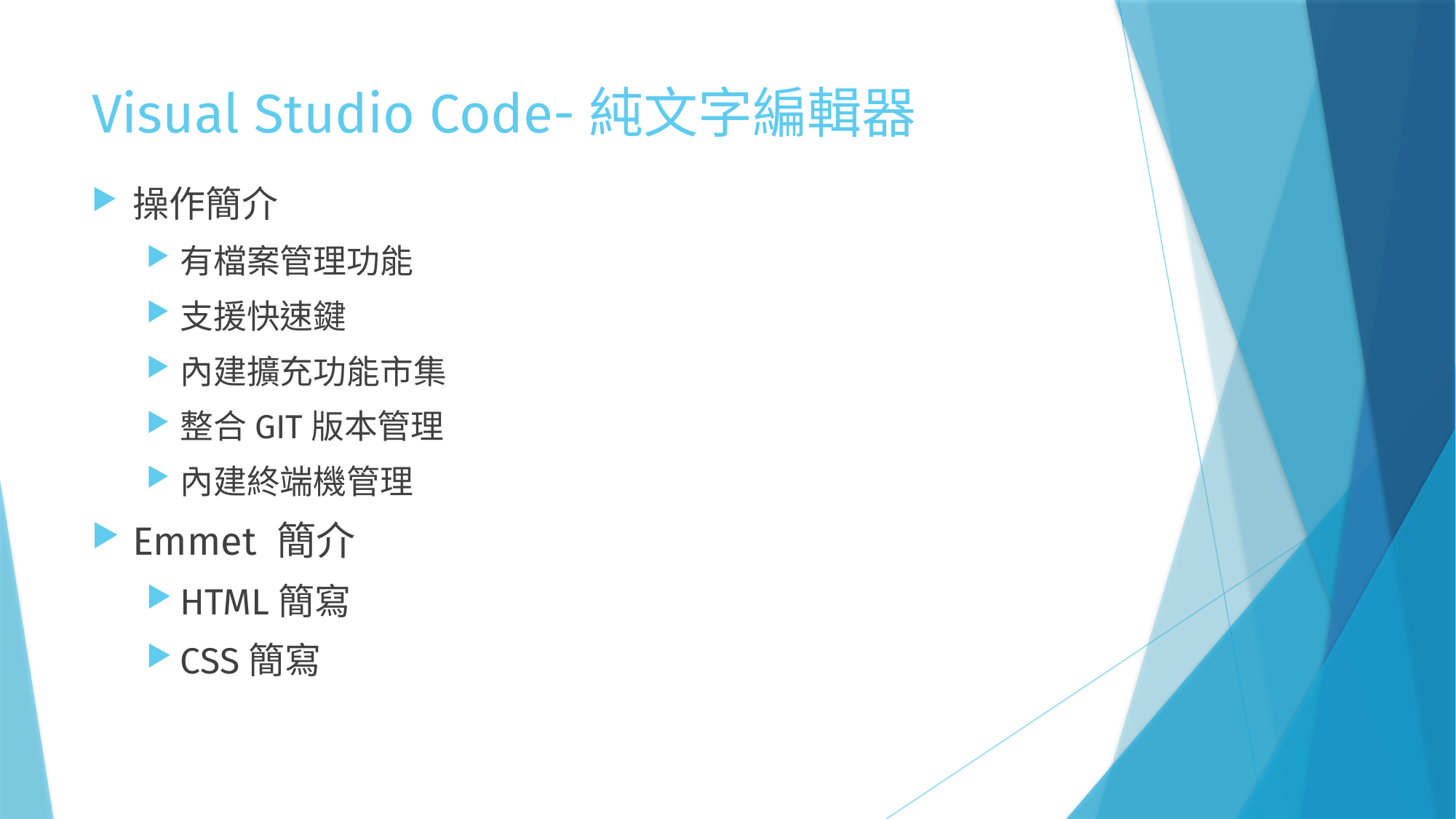

# Visual Studio Code-純文字編輯器
操作簡介
有檔案管理功能
支援快速鍵
內建擴充功能市集
整合GIT版本管理
內建終端機管理
Emmet 簡介
HTML簡寫
CSS簡寫